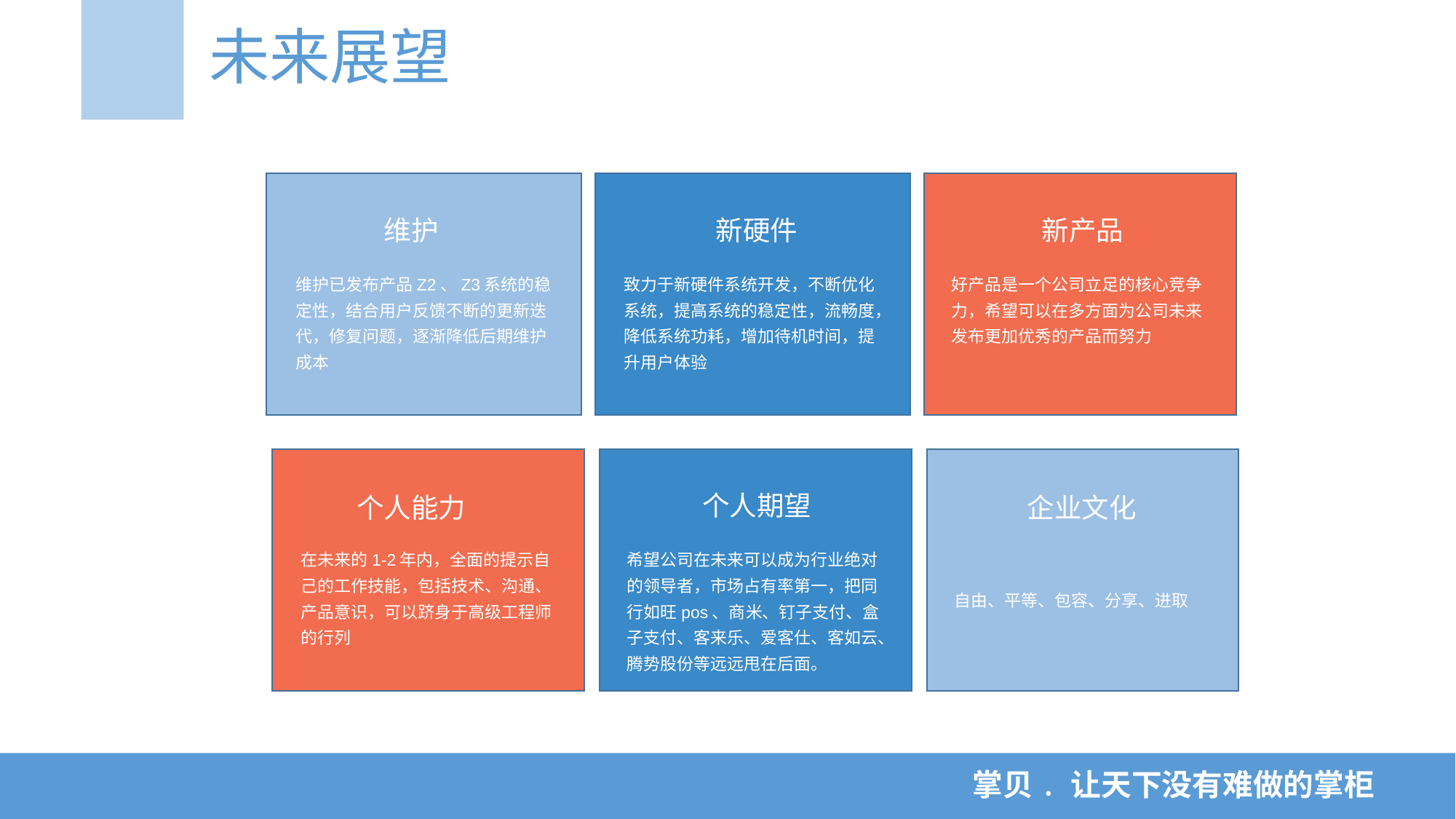

未来展望

维护
维护已发布产品Z2、Z3系统的稳定性，结合用户反馈不断的更新迭代，修复问题，逐渐降低后期维护成本
新硬件
致力于新硬件系统开发，不断优化系统，提高系统的稳定性，流畅度，降低系统功耗，增加待机时间，提升用户体验
新产品
好产品是一个公司立足的核心竞争力，希望可以在多方面为公司未来发布更加优秀的产品而努力

个人期望
希望公司在未来可以成为行业绝对的领导者，市场占有率第一，把同行如旺pos、商米、钉子支付、盒子支付、客来乐、爱客仕、客如云、腾势股份等远远甩在后面。
个人能力
在未来的1-2年内，全面的提示自己的工作技能，包括技术、沟通、产品意识，可以跻身于高级工程师的行列
点击添加标题
基于演示设计的一站式在线演示素材销售、服务交易系统诞生于2013年，由中国专业PPT设计领跑者上海锐普广告有限公司整合
企业文化
自由、平等、包容、分享、进取